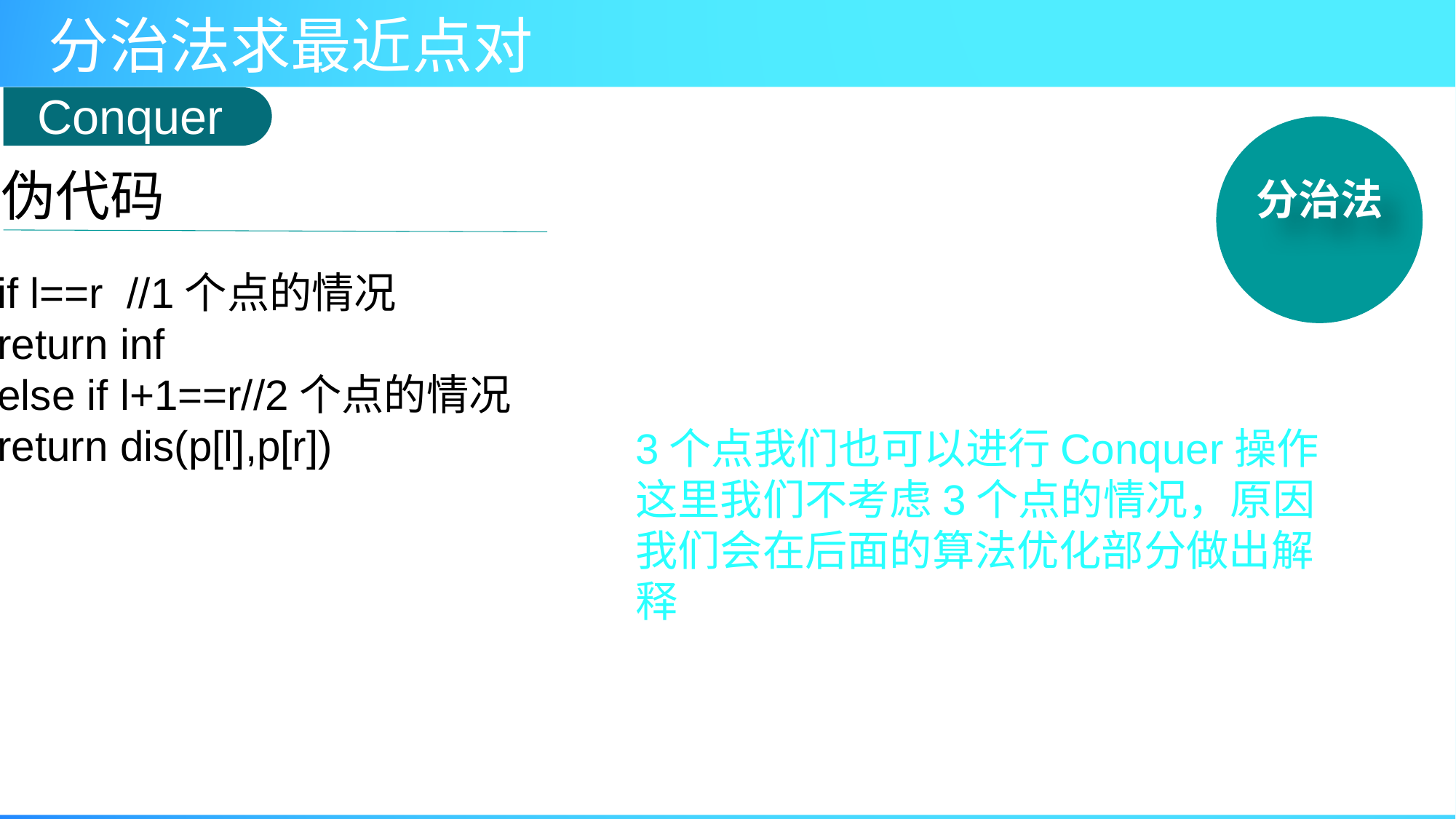

Conquer

分治法
伪代码

if l==r  //1个点的情况
return inf
else if l+1==r//2个点的情况
return dis(p[l],p[r])
3个点我们也可以进行Conquer操作这里我们不考虑3个点的情况，原因我们会在后面的算法优化部分做出解释